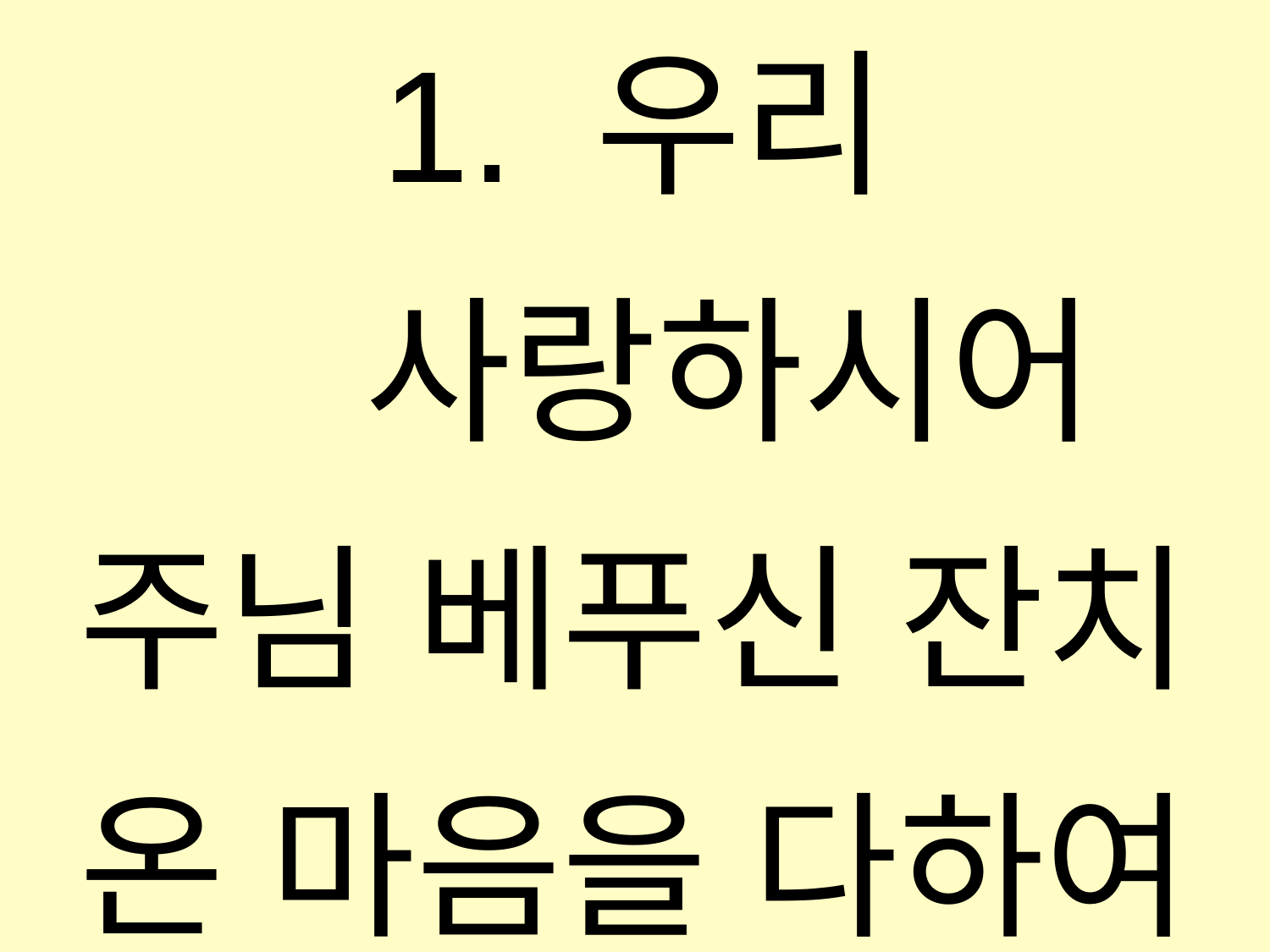

1. 우리 사랑하시어
주님 베푸신 잔치
온 마음을 다하여
찬미노래 드리자